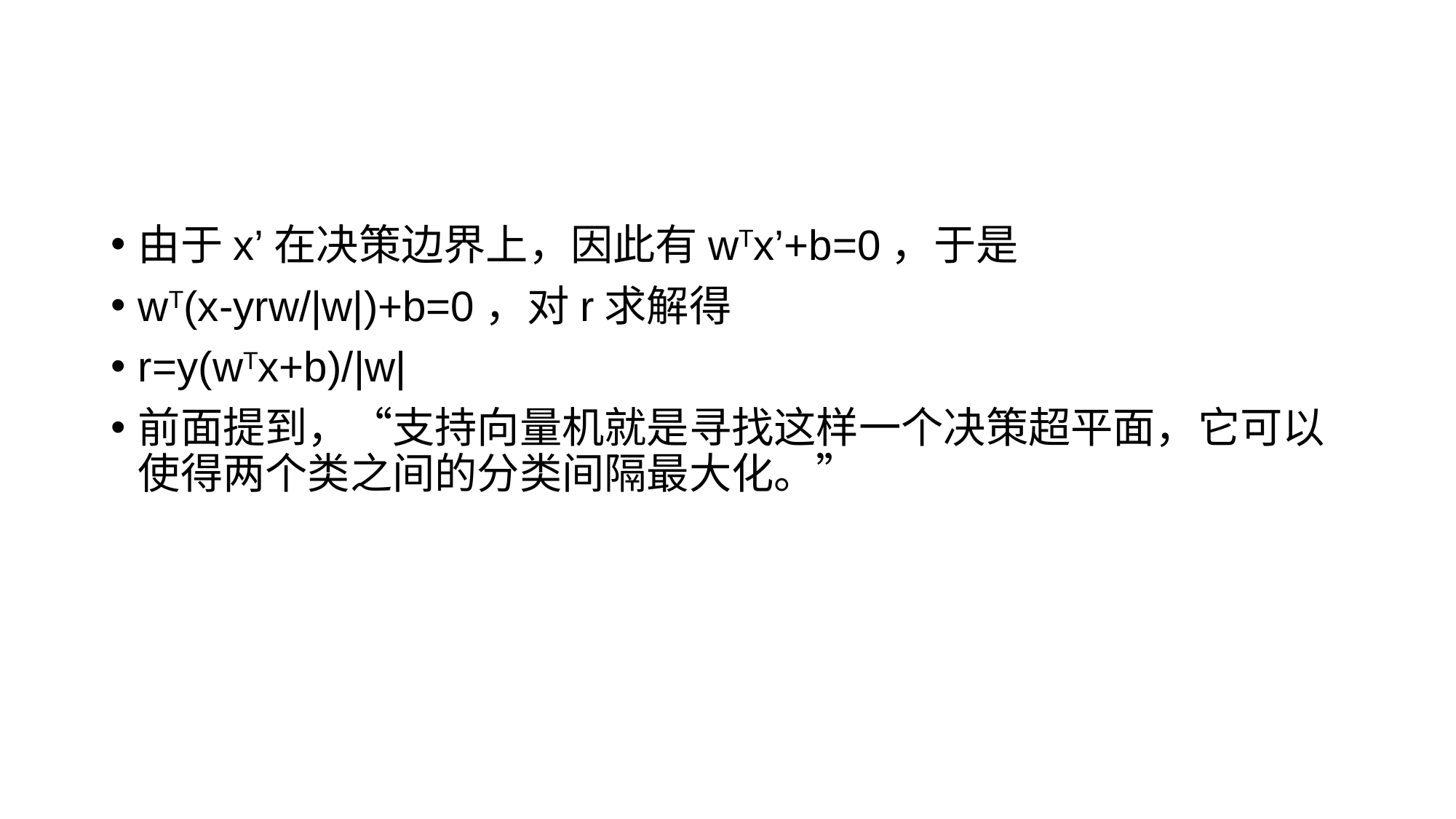

#
由于x’在决策边界上，因此有wTx’+b=0，于是
wT(x-yrw/|w|)+b=0，对r求解得
r=y(wTx+b)/|w|
前面提到，“支持向量机就是寻找这样一个决策超平面，它可以使得两个类之间的分类间隔最大化。”